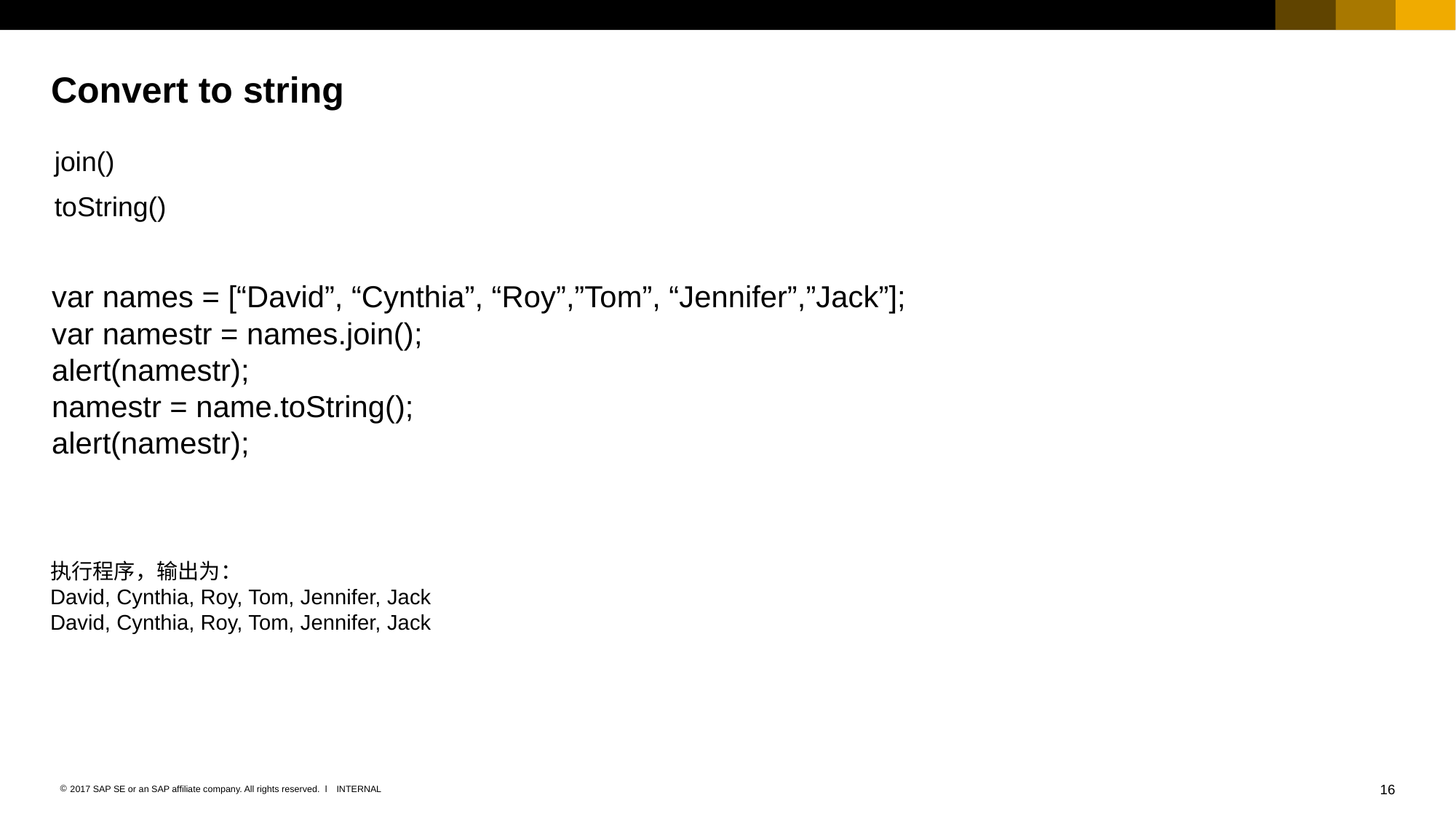

# Convert to string
join()

toString()
var names = [“David”, “Cynthia”, “Roy”,”Tom”, “Jennifer”,”Jack”];
var namestr = names.join();
alert(namestr);
namestr = name.toString();
alert(namestr);

执行程序，输出为：
David, Cynthia, Roy, Tom, Jennifer, Jack
David, Cynthia, Roy, Tom, Jennifer, Jack
16